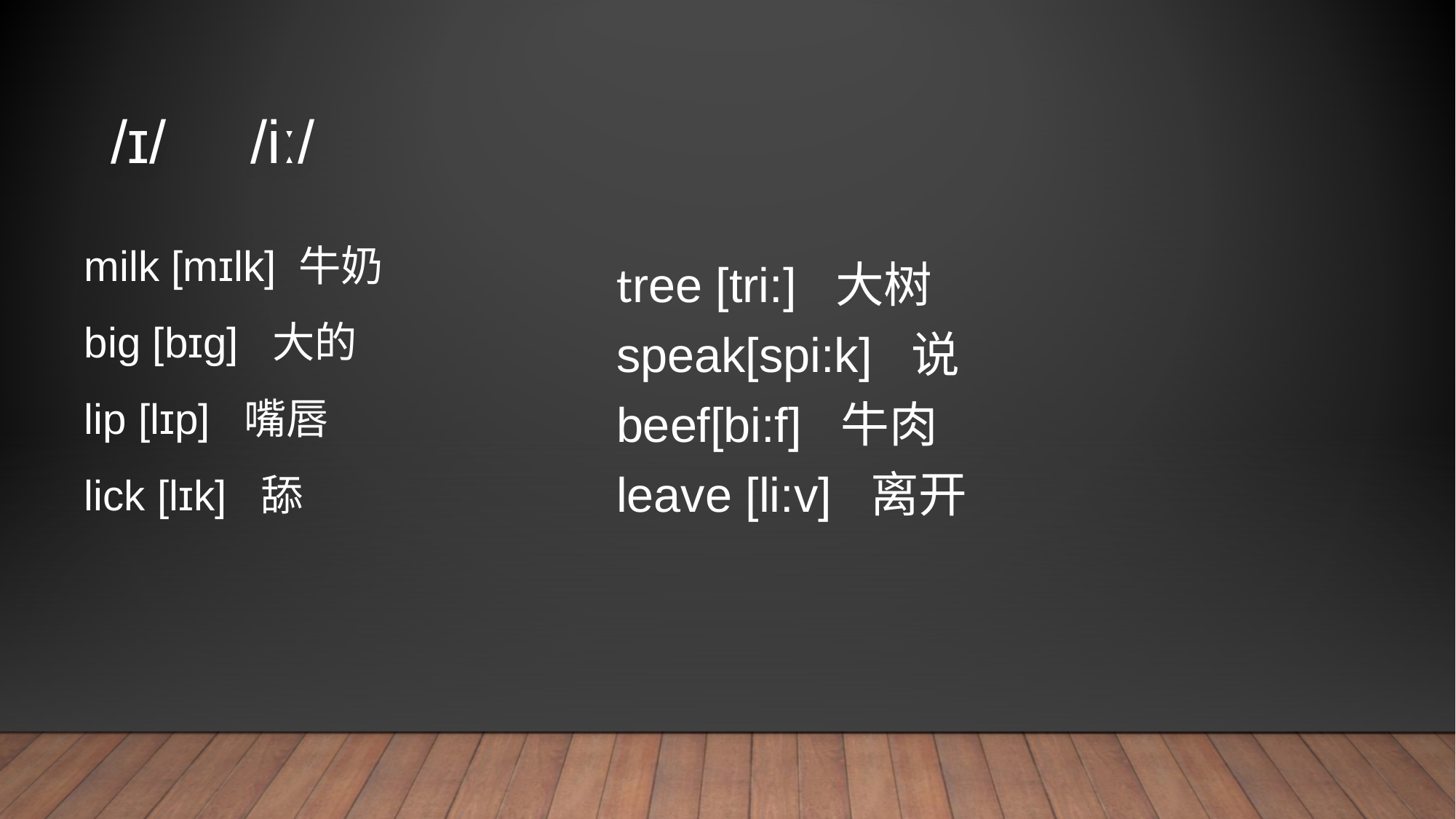

# /ɪ/     /iː/
milk [mɪlk] 牛奶
big [bɪɡ]  大的
lip [lɪp]  嘴唇
lick [lɪk]  舔
tree [tri:]  大树
speak[spi:k]  说
beef[bi:f]  牛肉
leave [li:v]  离开